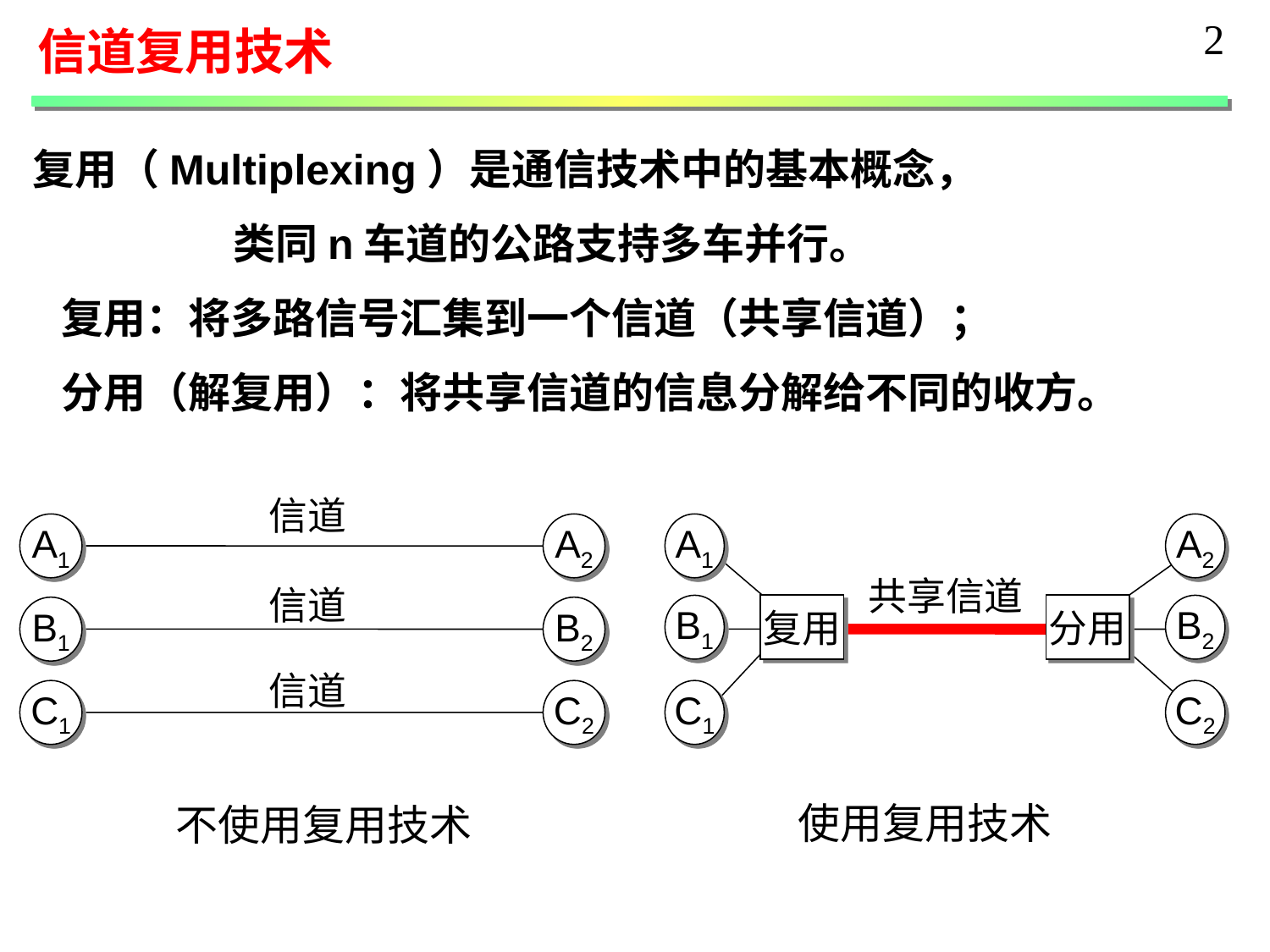

2
信道复用技术

复用（Multiplexing）是通信技术中的基本概念，
                    类同n车道的公路支持多车并行。
  复用：将多路信号汇集到一个信道（共享信道）；
  分用（解复用）：将共享信道的信息分解给不同的收方。
信道
A1
A2
A1
A2

共享信道
信道
复用
分用
B1
B2
B1
B2

信道
C1
C2
C1
C2
使用复用技术
不使用复用技术